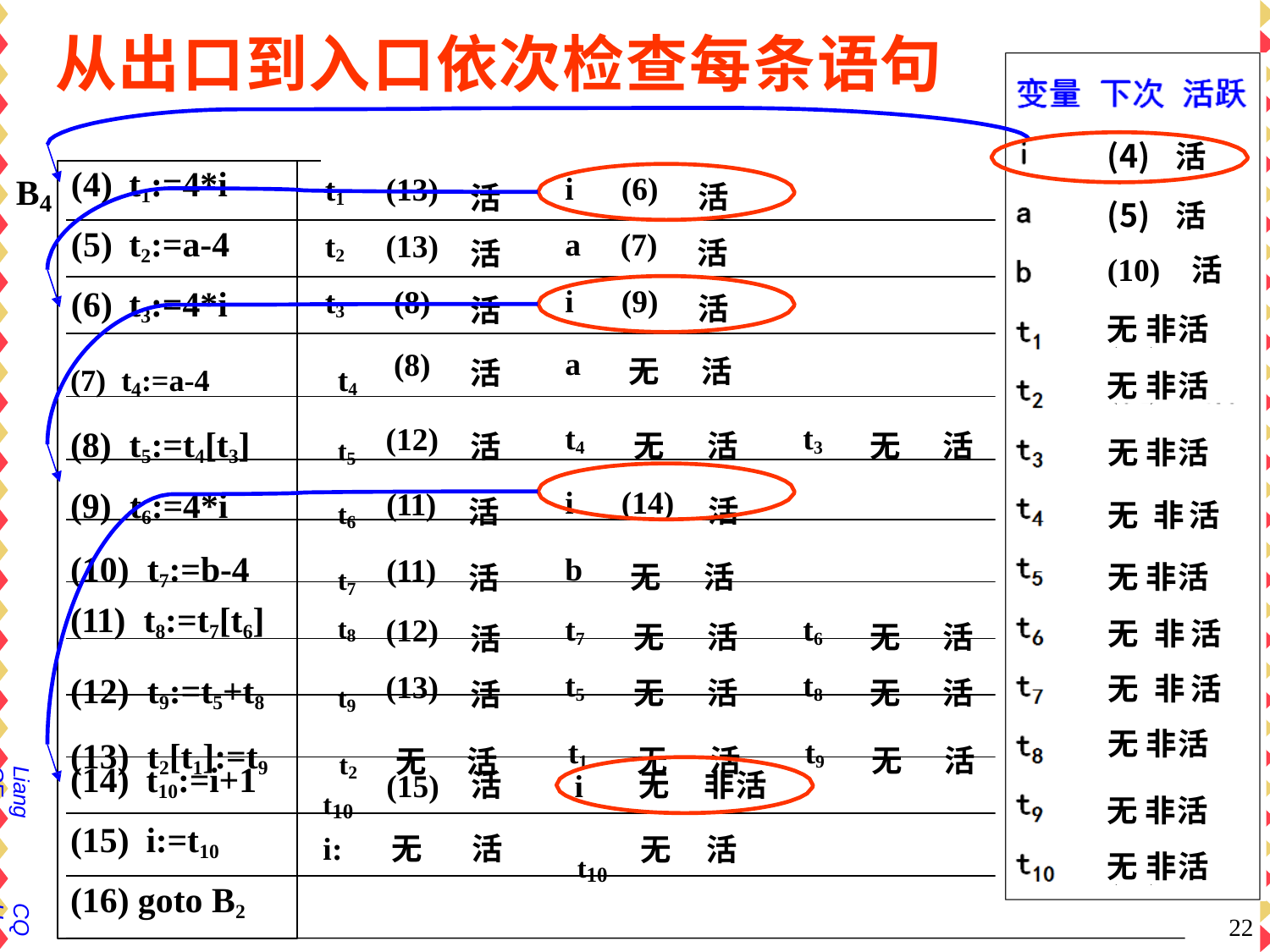

# 从出口到入口依次检查每条语句

活
活
(10)	活

(14)	活
(6)	活
(9)	活

无 非活

| (4) | t1:=4\*i | t1 | (13) | 活 | i | (6) | 活 |  |  |  |
| --- | --- | --- | --- | --- | --- | --- | --- | --- | --- | --- |
| (5) | t2:=a-4 | t2 | (13) | 活 | a | (7) | 活 |  |  |  |
| (6) | t3:=4\*i | t3 | (8) | 活 | i | (9) | 活 |  |  |  |
| (7) t4:=a-4 t4 |  |  | (8) | 活 | a | 无 | 活 |  |  |  |
| (8) t5:=t4[t3] t5 |  |  | (12) | 活 | t4 | 无 | 活 | t3 | 无 | 活 |
| (9) t6:=4\*i t6 |  |  | (11) | 活 | i | (14) | 活 |  |  |  |
| (10) t7:=b-4 t7 |  |  | (11) | 活 | b | 无 | 活 |  |  |  |
| (11) t8:=t7[t6] t8 |  |  | (12) | 活 | t7 | 无 | 活 | t6 | 无 | 活 |
| (12) t9:=t5+t8 t9 |  |  | (13) | 活 | t5 | 无 | 活 | t8 | 无 | 活 |
| (13) t2[t1]:=t9 t2 |  |  | 无 | 活 | t1 | 无 | 活 | t9 | 无 | 活 |
B4

(7)	活

无 非活

(13)	活

无 非活
(13)	活

无 非活
无 非活 无 非活
无 非活 无 非活 无 非活
(8)	活

(8)	活

(12)	活

(11)	活

(11)	活

(12)	活

(14) t10:=i+1

(15)
i
活
无	非活
Liang GE
t10
无 非活
(13)	活

(15) i:=t10
i:	无	活
无	活
t10
无 非活
(15)	活

(16) goto B2
CQU
22